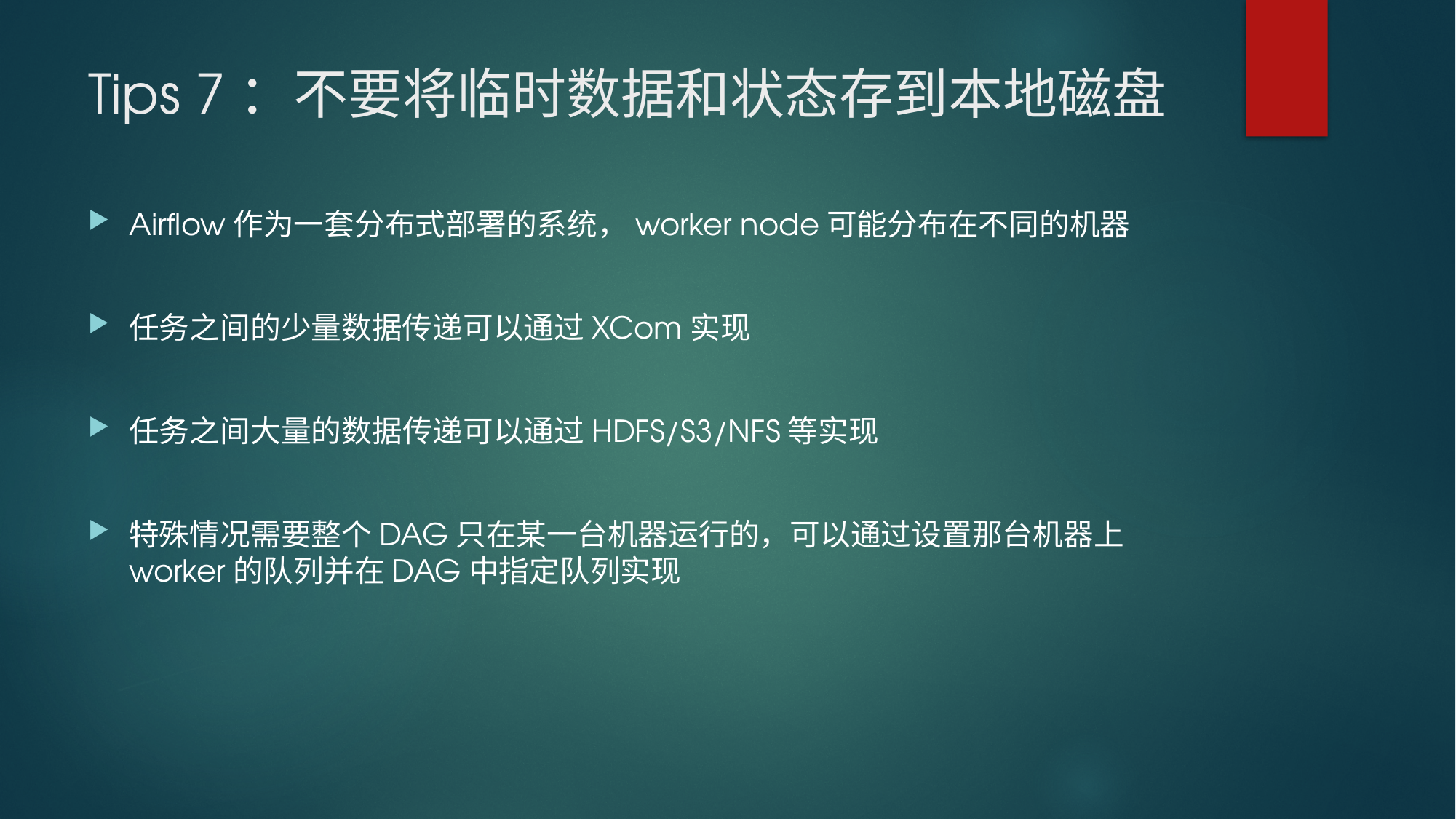

# Tips 7：不要将临时数据和状态存到本地磁盘

Airflow作为一套分布式部署的系统，worker node可能分布在不同的机器

任务之间的少量数据传递可以通过XCom实现

任务之间大量的数据传递可以通过HDFS/S3/NFS等实现

特殊情况需要整个DAG只在某一台机器运行的，可以通过设置那台机器上worker的队列并在DAG中指定队列实现